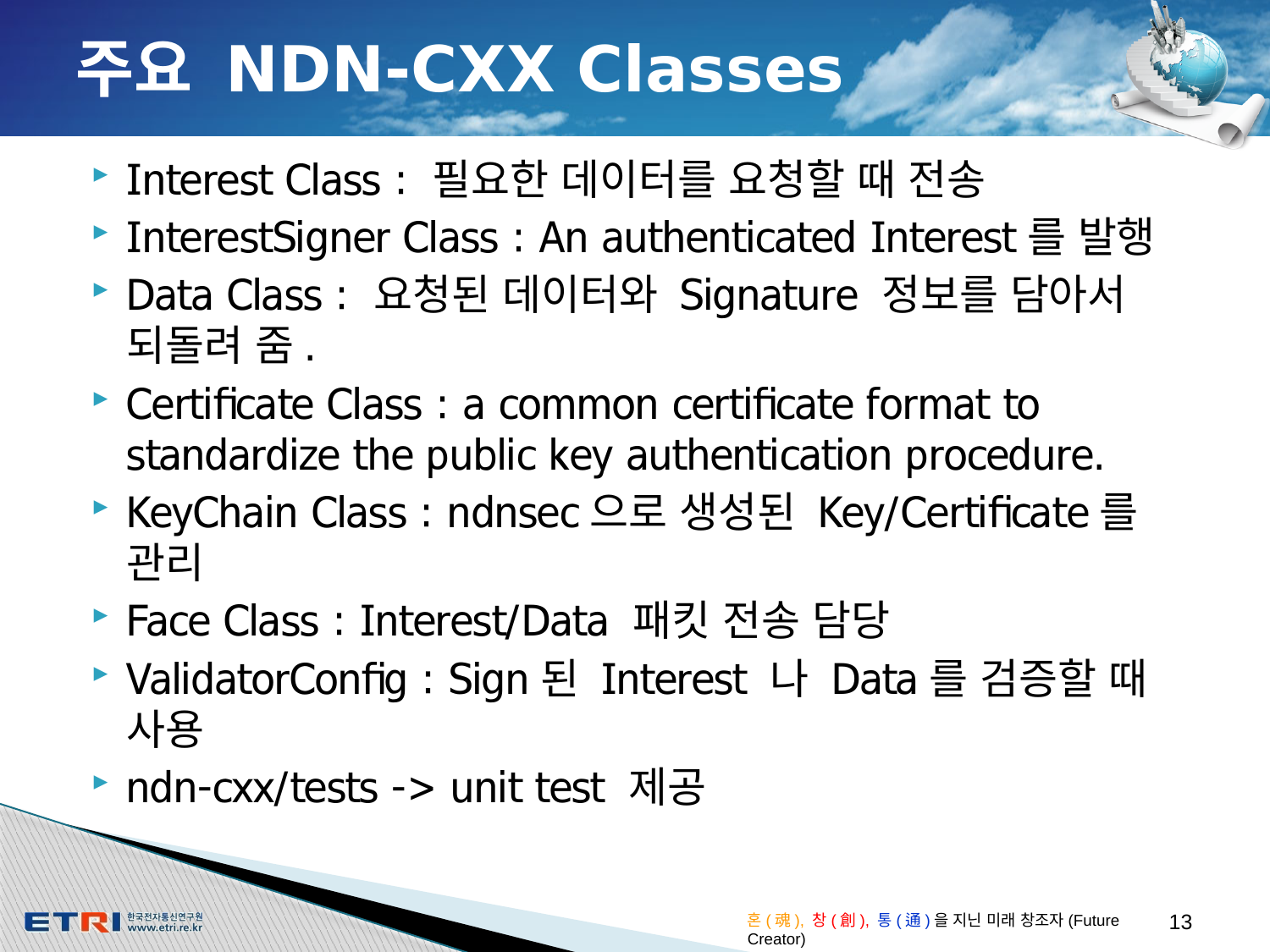

# 주요 NDN-CXX Classes
Interest Class : 필요한 데이터를 요청할 때 전송
InterestSigner Class : An authenticated Interest를 발행
Data Class : 요청된 데이터와 Signature 정보를 담아서 되돌려 줌.
Certificate Class : a common certificate format to standardize the public key authentication procedure.
KeyChain Class : ndnsec으로 생성된 Key/Certificate를 관리
Face Class : Interest/Data 패킷 전송 담당
ValidatorConfig : Sign된 Interest 나 Data를 검증할 때 사용
ndn-cxx/tests -> unit test 제공

13